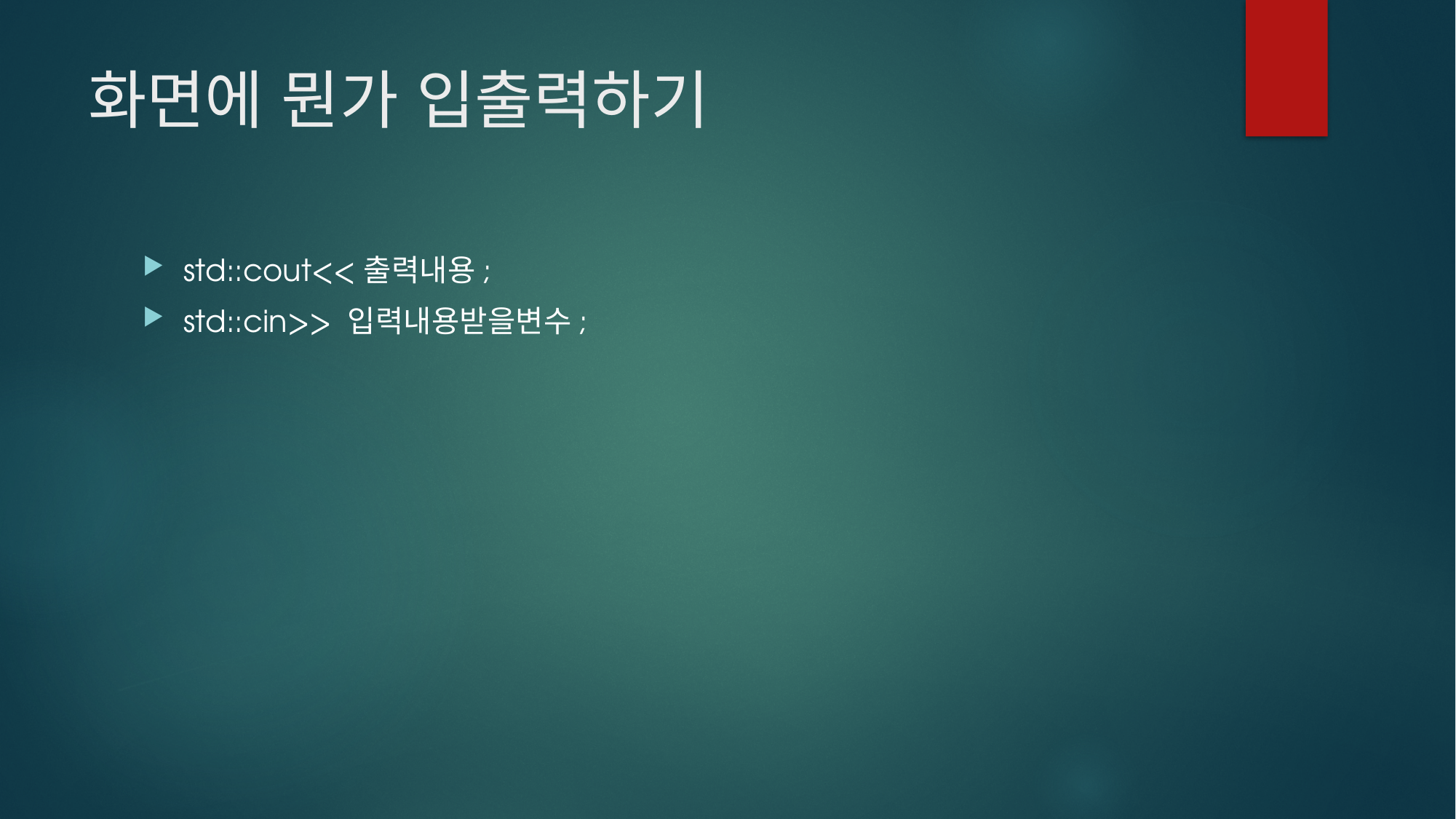

# 화면에 뭔가 입출력하기
std::cout<<출력내용;
std::cin>> 입력내용받을변수;